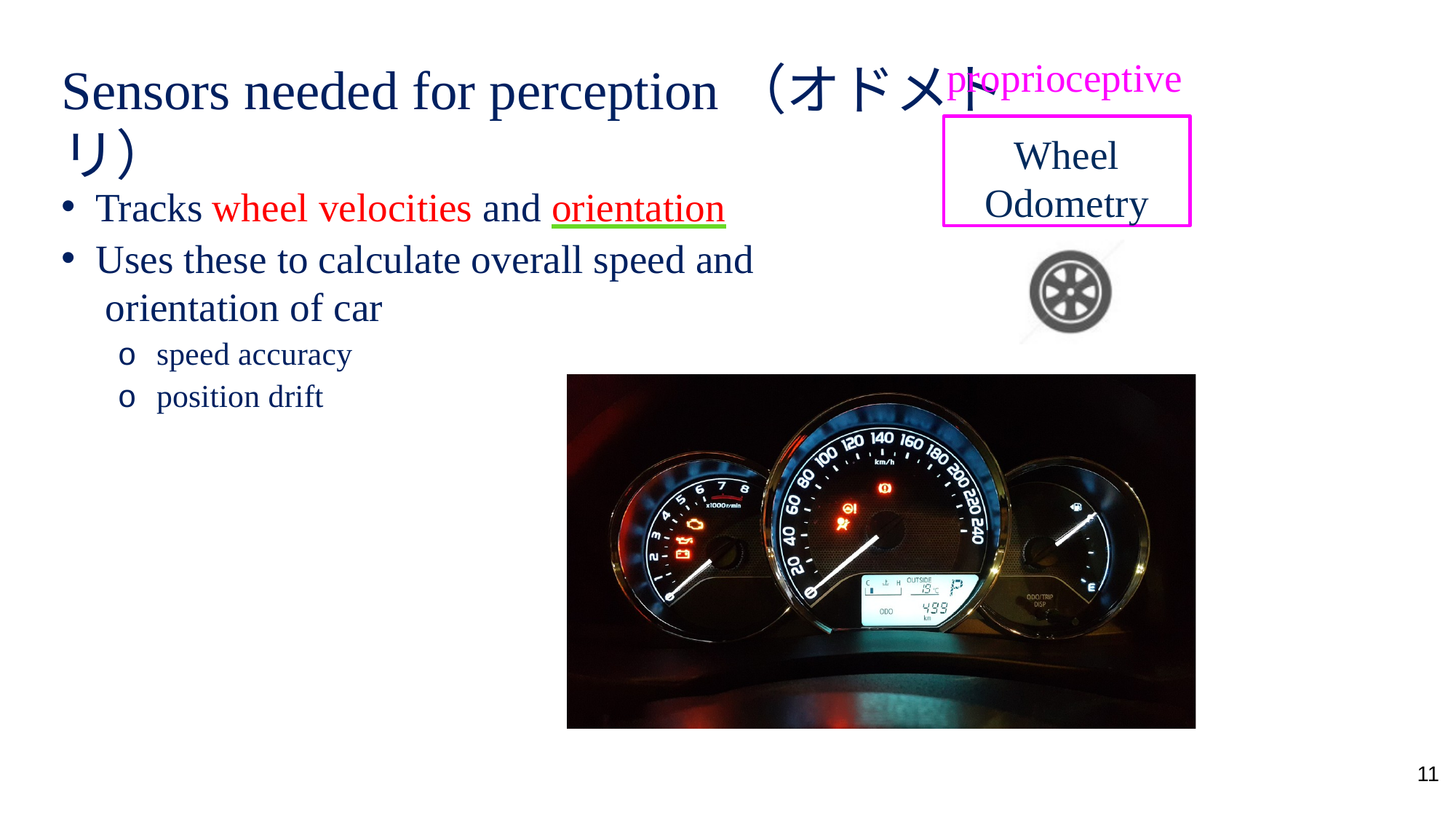

# proprioceptive
Sensors needed for perception（オドメトリ）
Wheel  Odometry
Tracks wheel velocities and orientation
Uses these to calculate overall speed and  orientation of car
o speed accuracy
o position drift

11